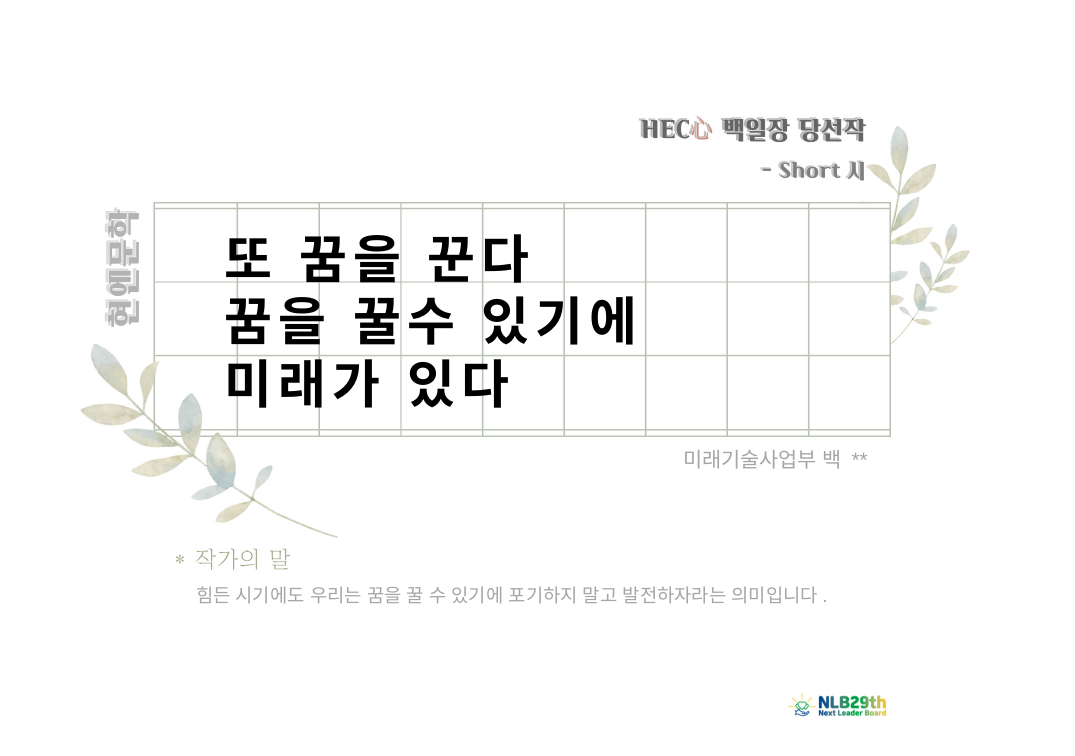

또 꿈을 꾼다
꿈을 꿀수 있기에
미래가 있다
미래기술사업부 백 **
힘든 시기에도 우리는 꿈을 꿀 수 있기에 포기하지 말고 발전하자라는 의미입니다.